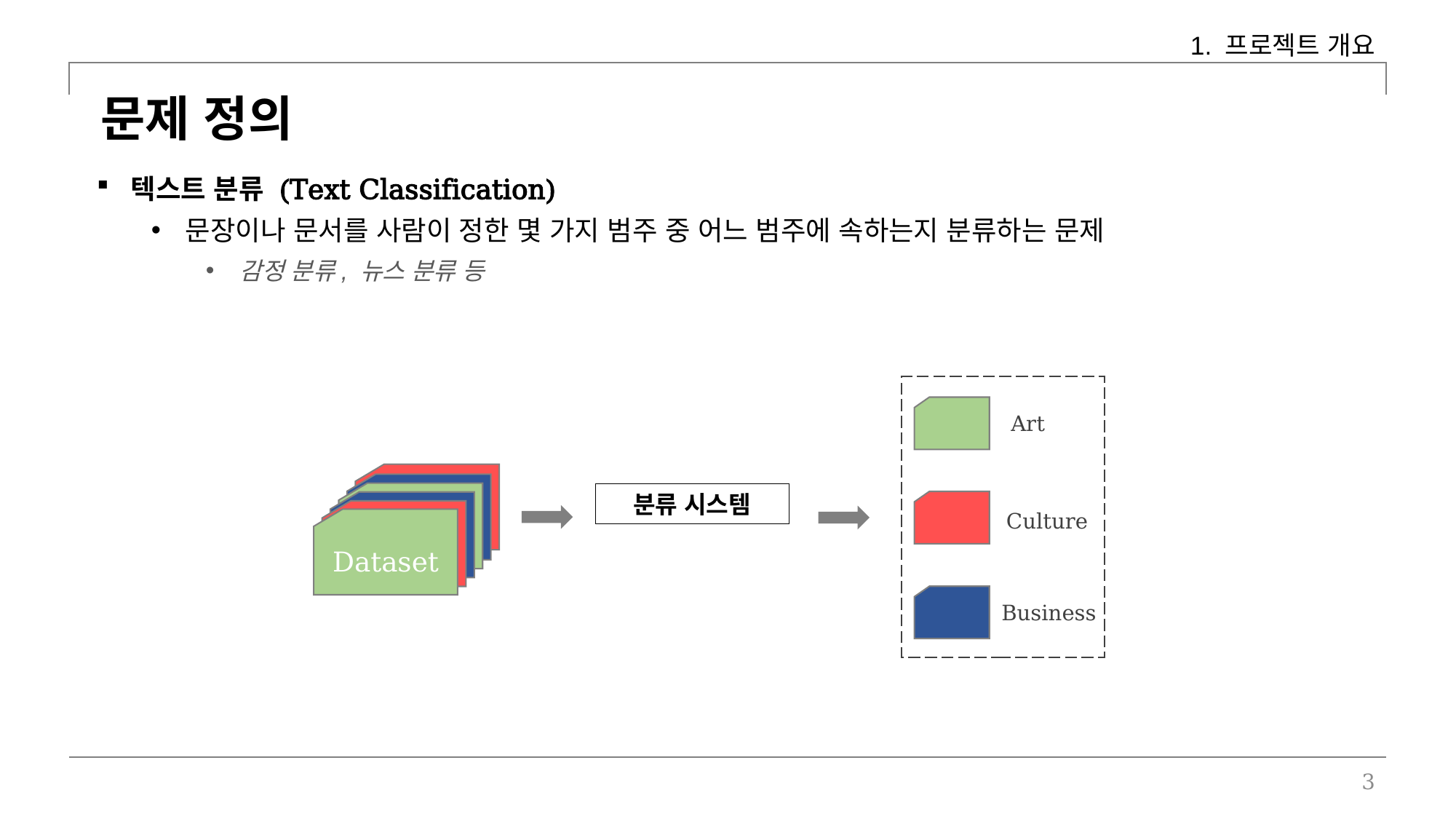

1. 프로젝트 개요
문제 정의
텍스트 분류 (Text Classification)
문장이나 문서를 사람이 정한 몇 가지 범주 중 어느 범주에 속하는지 분류하는 문제
감정 분류, 뉴스 분류 등

Art

Dataset
분류 시스템

Culture

Business
3